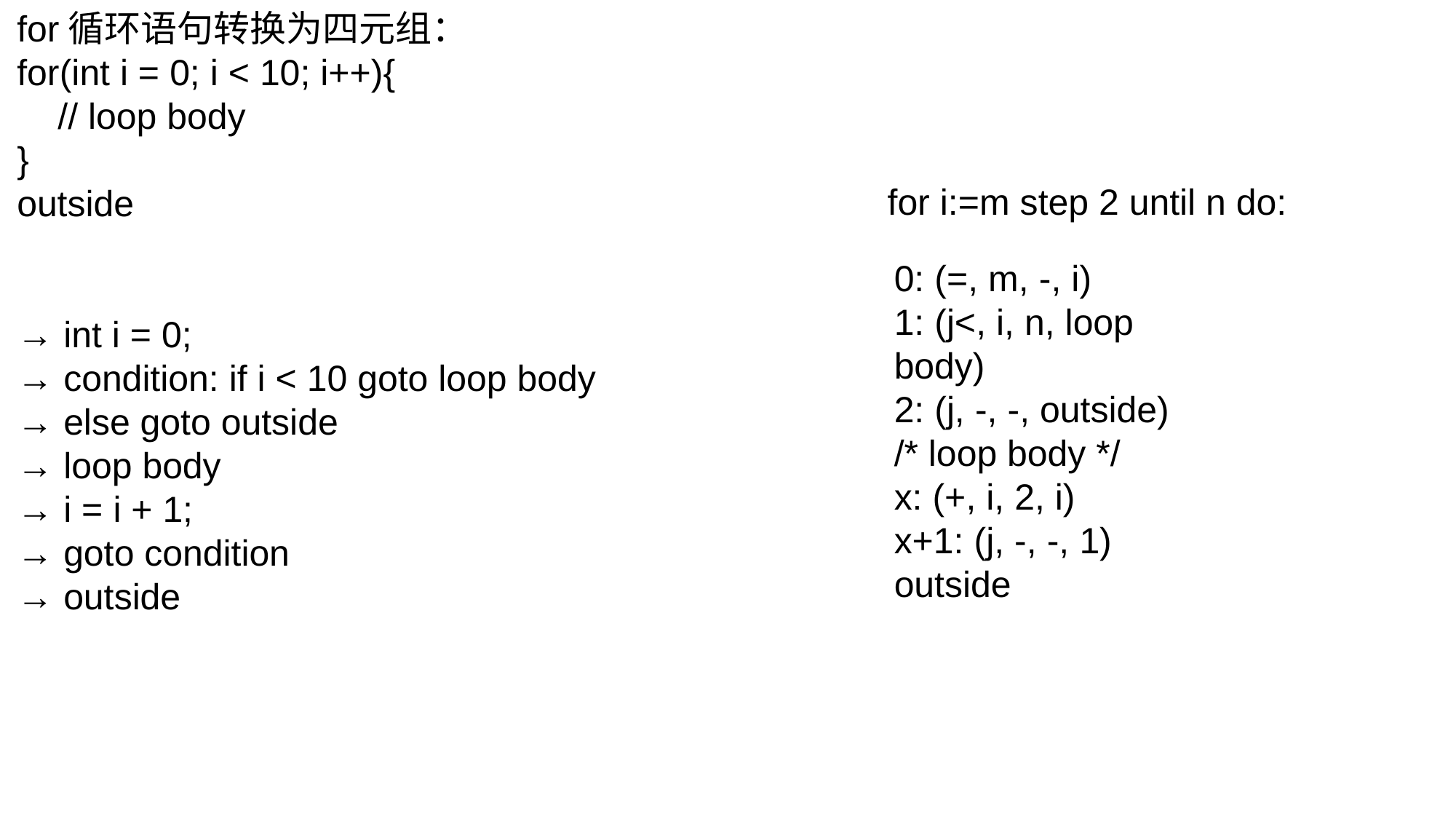

for循环语句转换为四元组：
for(int i = 0; i < 10; i++){
    // loop body
}
outside

→ int i = 0;
→ condition: if i < 10 goto loop body
→ else goto outside
→ loop body
→ i = i + 1;
→ goto condition
→ outside
for i:=m step 2 until n do:
0: (=, m, -, i)
1: (j<, i, n, loop body)
2: (j, -, -, outside)
/* loop body */
x: (+, i, 2, i)
x+1: (j, -, -, 1)
outside